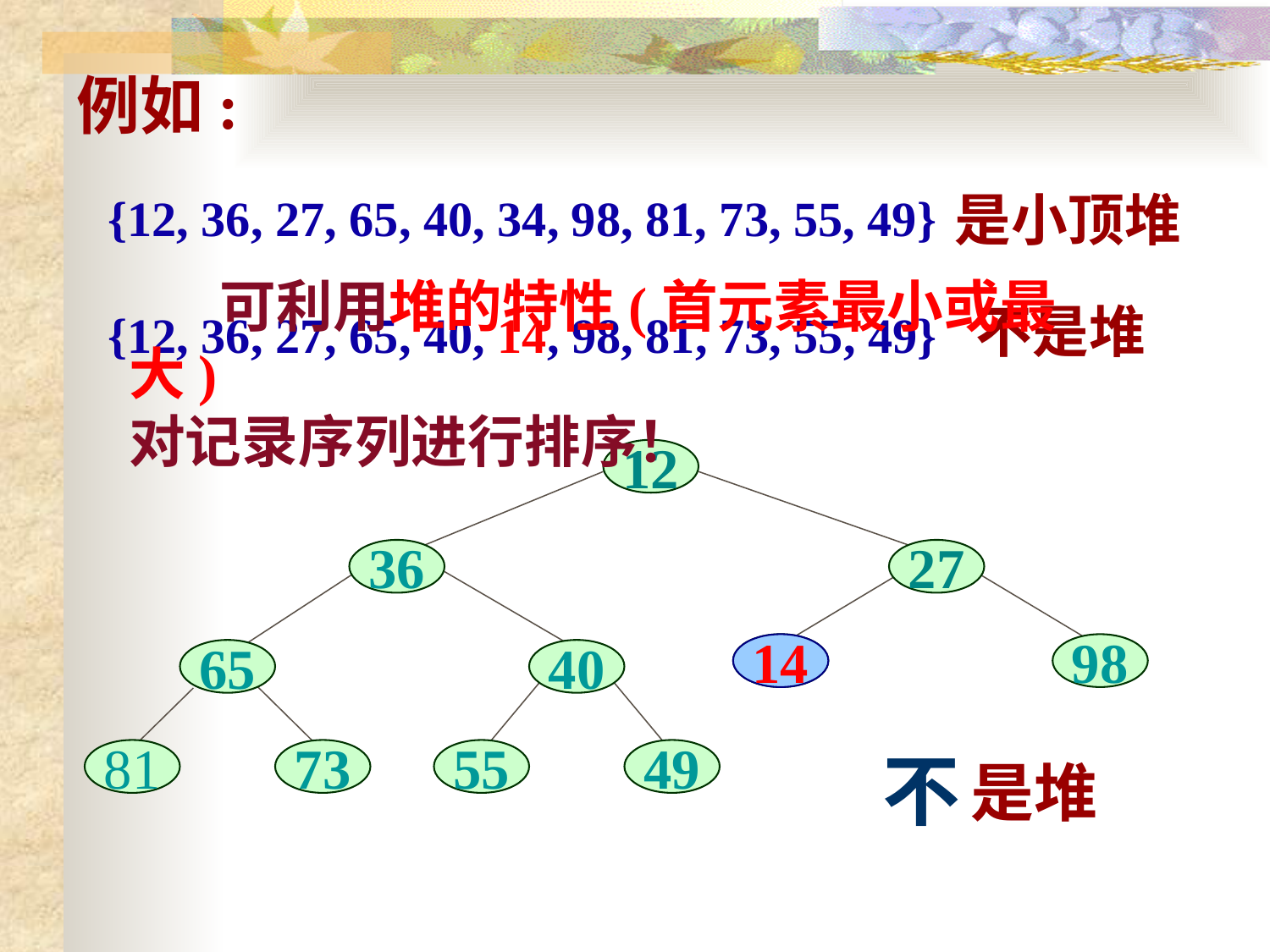

# 例如:
{12, 36, 27, 65, 40, 34, 98, 81, 73, 55, 49}
是小顶堆
是堆
      可利用堆的特性(首元素最小或最大)
对记录序列进行排序！
{12, 36, 27, 65, 40, 14, 98, 81, 73, 55, 49}
不是堆
14
不
12

36
27

34
98
65
40

81
73
55
49